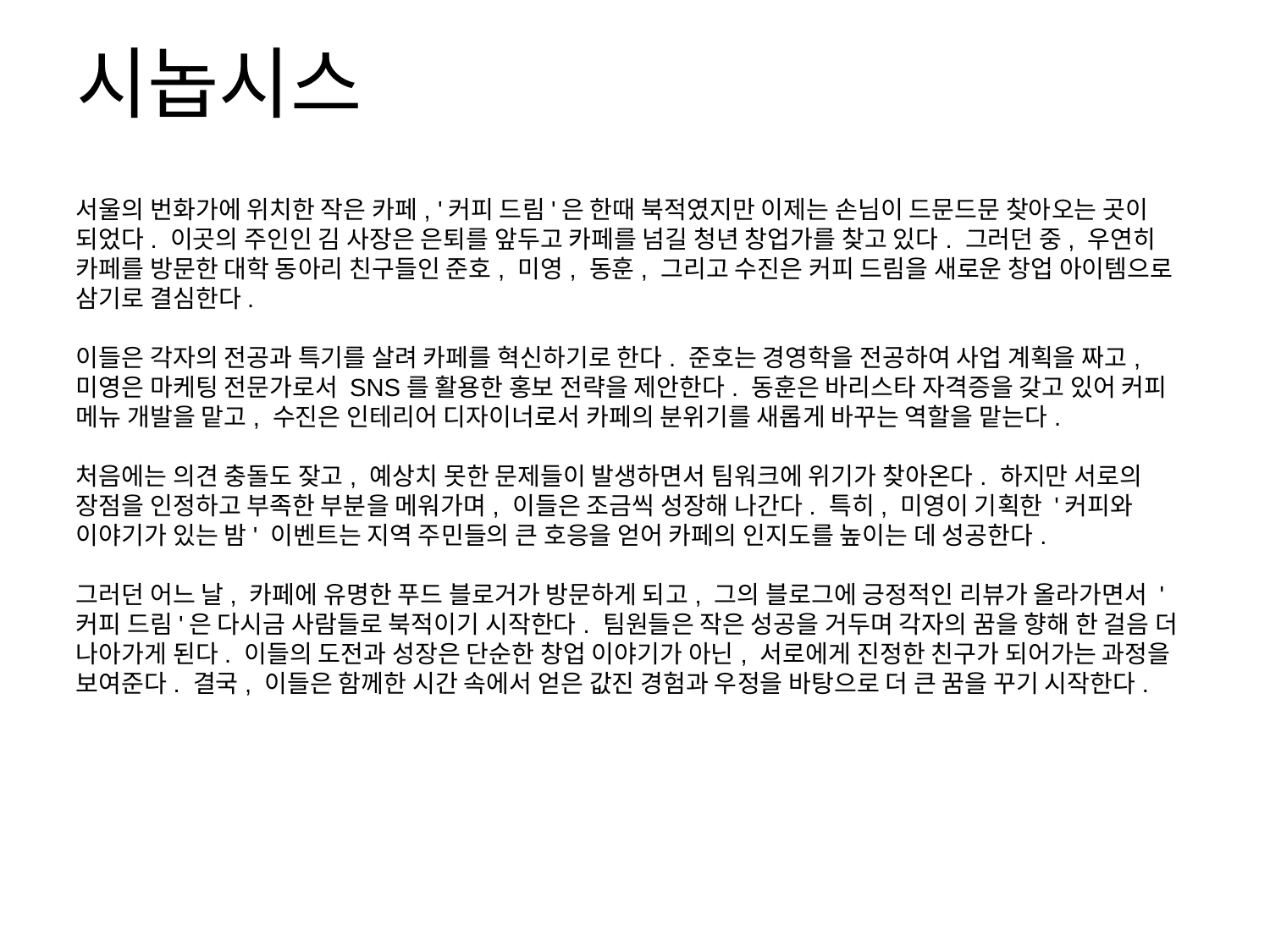

# 시놉시스

서울의 번화가에 위치한 작은 카페, '커피 드림'은 한때 북적였지만 이제는 손님이 드문드문 찾아오는 곳이 되었다. 이곳의 주인인 김 사장은 은퇴를 앞두고 카페를 넘길 청년 창업가를 찾고 있다. 그러던 중, 우연히 카페를 방문한 대학 동아리 친구들인 준호, 미영, 동훈, 그리고 수진은 커피 드림을 새로운 창업 아이템으로 삼기로 결심한다.
이들은 각자의 전공과 특기를 살려 카페를 혁신하기로 한다. 준호는 경영학을 전공하여 사업 계획을 짜고, 미영은 마케팅 전문가로서 SNS를 활용한 홍보 전략을 제안한다. 동훈은 바리스타 자격증을 갖고 있어 커피 메뉴 개발을 맡고, 수진은 인테리어 디자이너로서 카페의 분위기를 새롭게 바꾸는 역할을 맡는다.
처음에는 의견 충돌도 잦고, 예상치 못한 문제들이 발생하면서 팀워크에 위기가 찾아온다. 하지만 서로의 장점을 인정하고 부족한 부분을 메워가며, 이들은 조금씩 성장해 나간다. 특히, 미영이 기획한 '커피와 이야기가 있는 밤' 이벤트는 지역 주민들의 큰 호응을 얻어 카페의 인지도를 높이는 데 성공한다.
그러던 어느 날, 카페에 유명한 푸드 블로거가 방문하게 되고, 그의 블로그에 긍정적인 리뷰가 올라가면서 '커피 드림'은 다시금 사람들로 북적이기 시작한다. 팀원들은 작은 성공을 거두며 각자의 꿈을 향해 한 걸음 더 나아가게 된다. 이들의 도전과 성장은 단순한 창업 이야기가 아닌, 서로에게 진정한 친구가 되어가는 과정을 보여준다. 결국, 이들은 함께한 시간 속에서 얻은 값진 경험과 우정을 바탕으로 더 큰 꿈을 꾸기 시작한다.